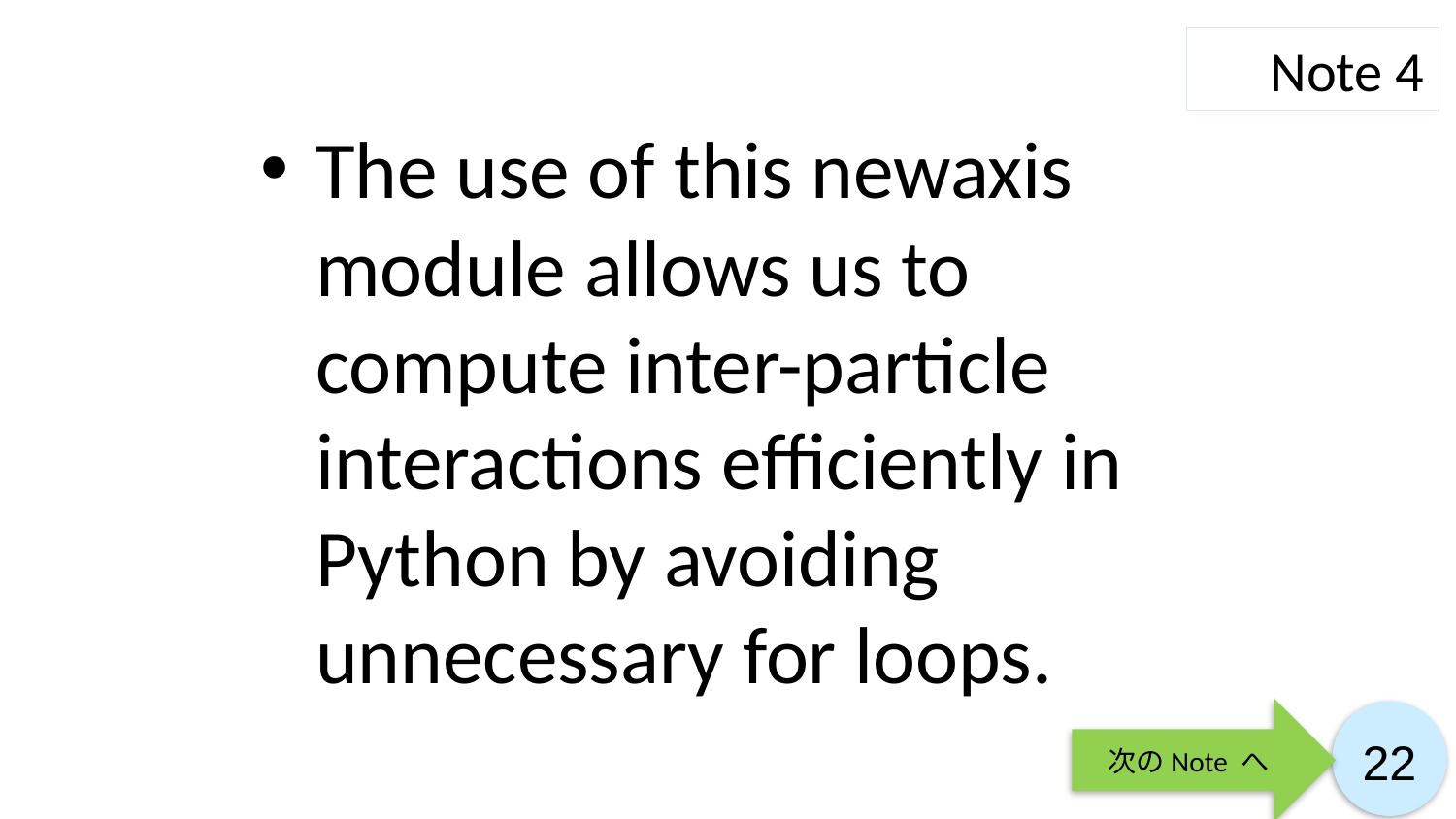

Note 4
The use of this newaxis module allows us to compute inter-particle interactions efficiently in Python by avoiding unnecessary for loops.
次のNote へ
22
22